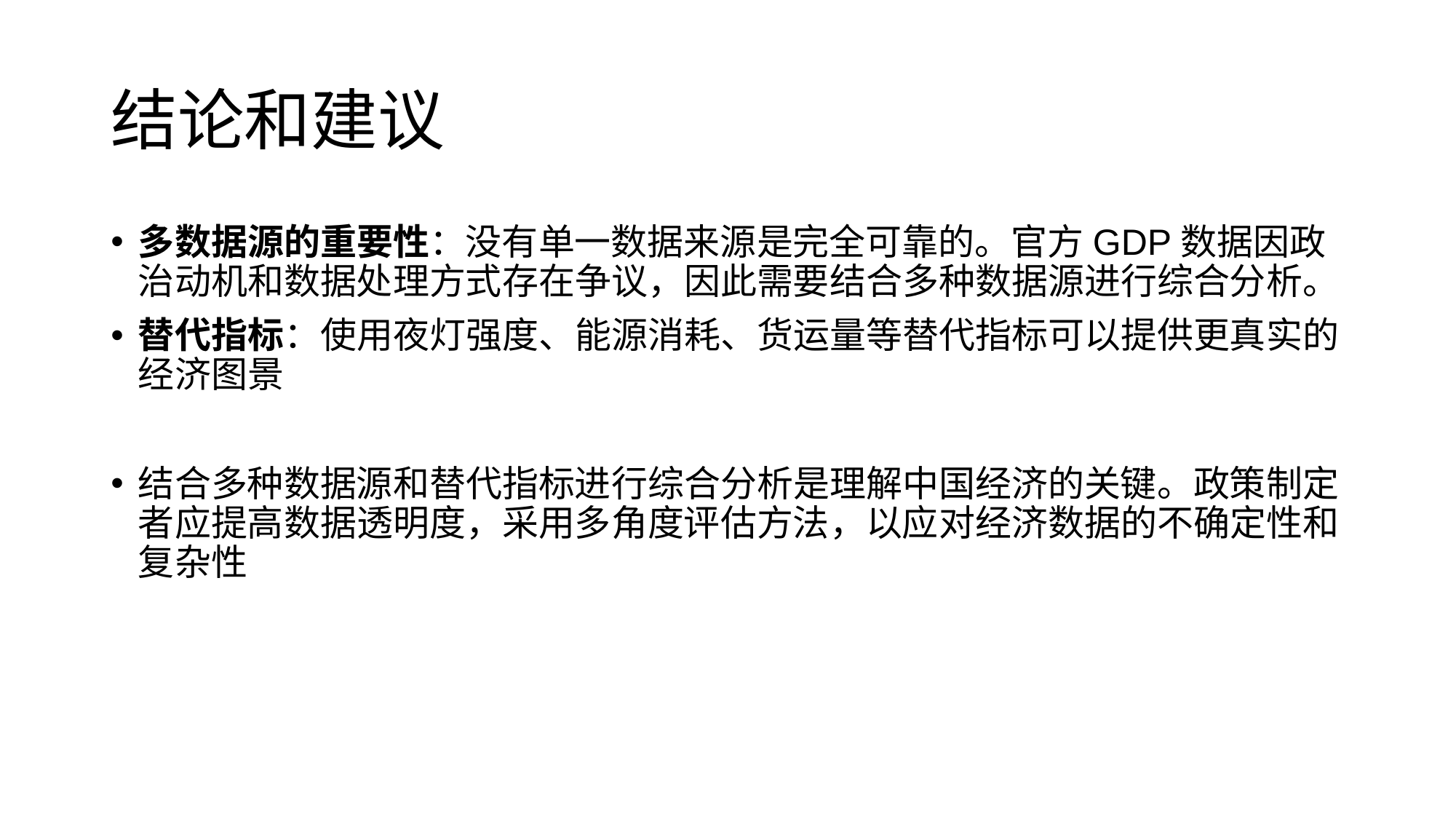

# 结论和建议
多数据源的重要性：没有单一数据来源是完全可靠的。官方GDP数据因政治动机和数据处理方式存在争议，因此需要结合多种数据源进行综合分析​​。
替代指标：使用夜灯强度、能源消耗、货运量等替代指标可以提供更真实的经济图景​

结合多种数据源和替代指标进行综合分析是理解中国经济的关键。政策制定者应提高数据透明度，采用多角度评估方法，以应对经济数据的不确定性和复杂性​